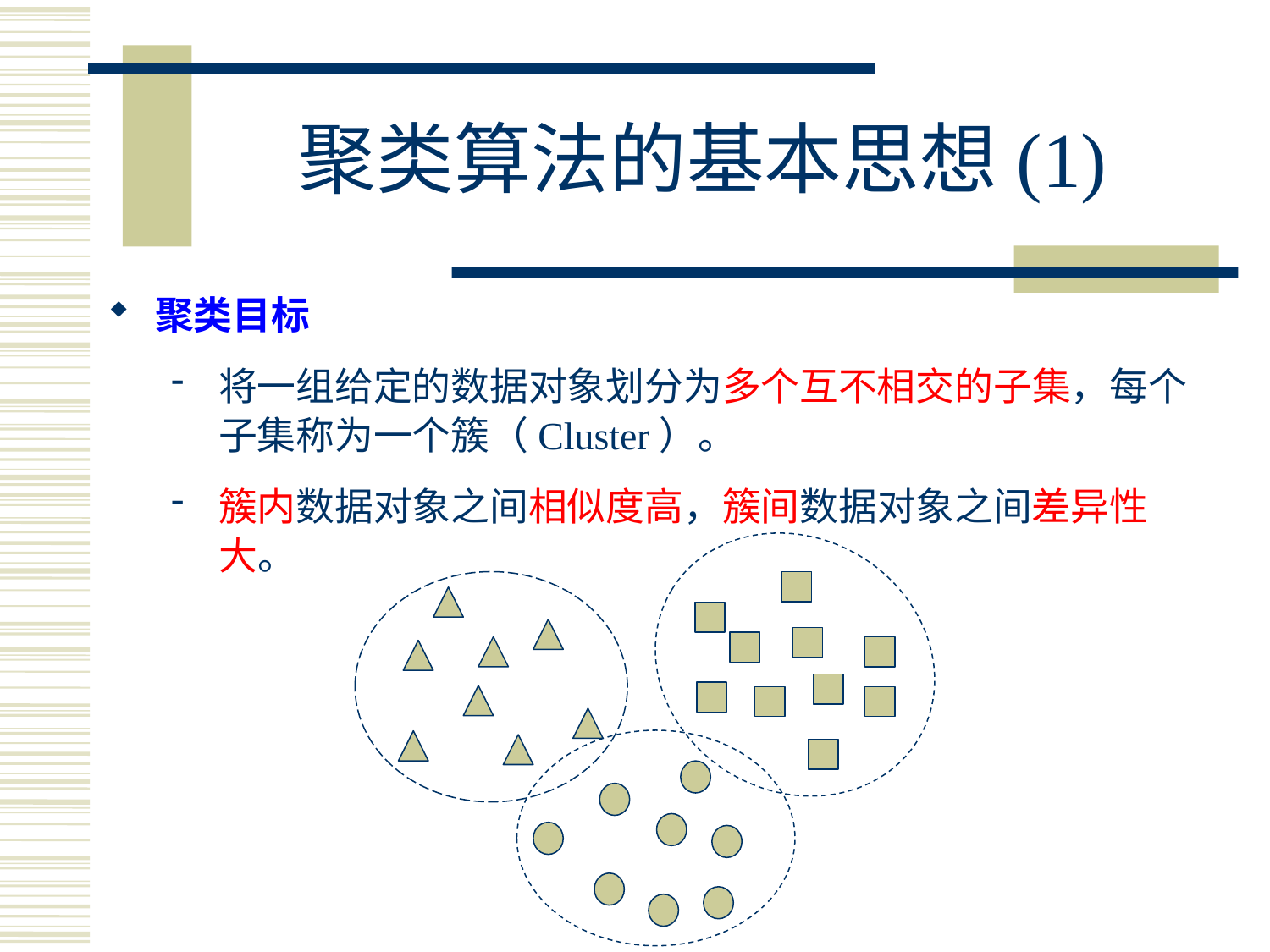

# 聚类算法的基本思想(1)
聚类目标
将一组给定的数据对象划分为多个互不相交的子集，每个子集称为一个簇（Cluster）。
簇内数据对象之间相似度高，簇间数据对象之间差异性大。